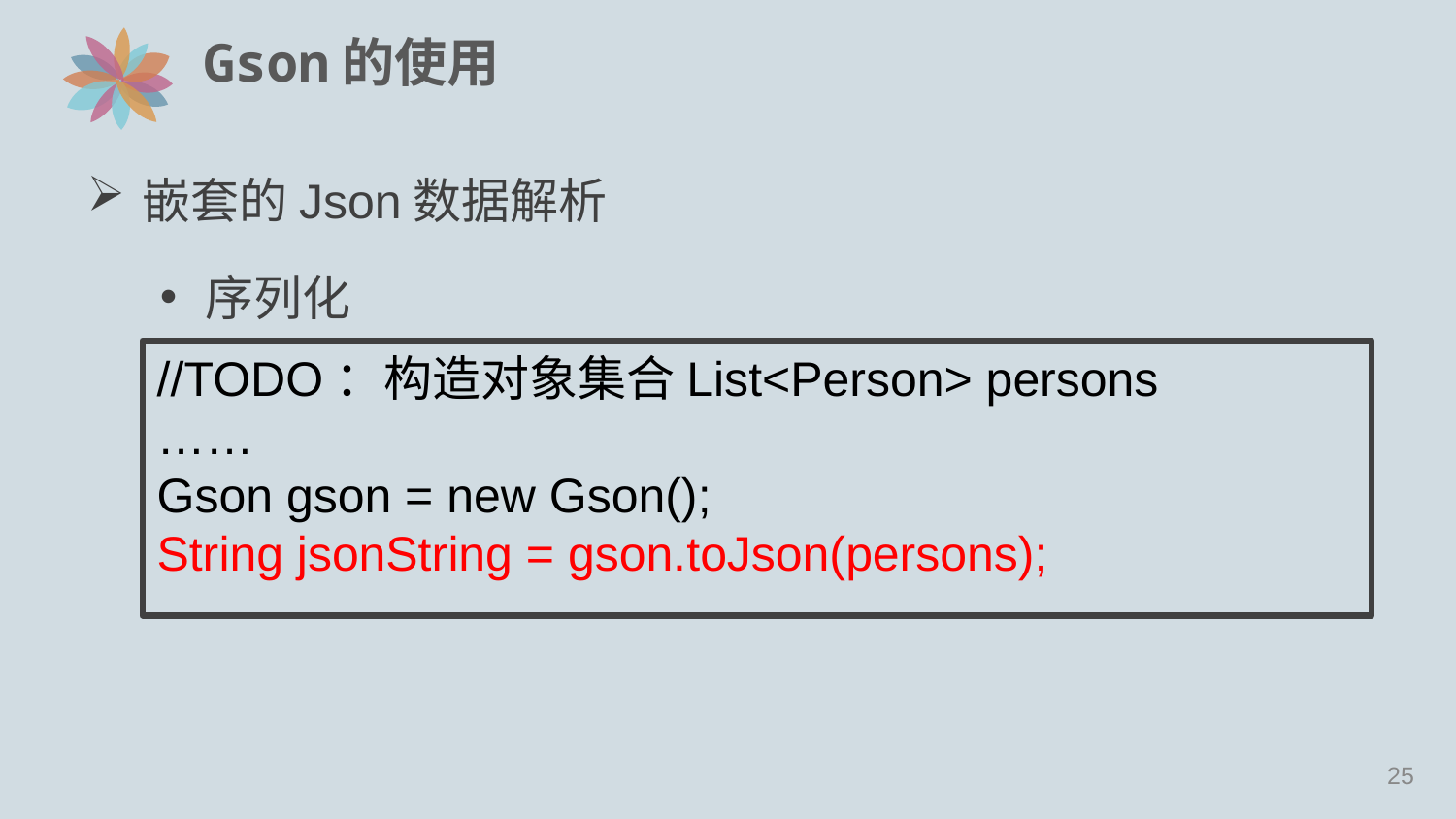

# Gson的使用
嵌套的Json数据解析
序列化
//TODO：构造对象集合List<Person> persons
……
Gson gson = new Gson();
String jsonString = gson.toJson(persons);
25